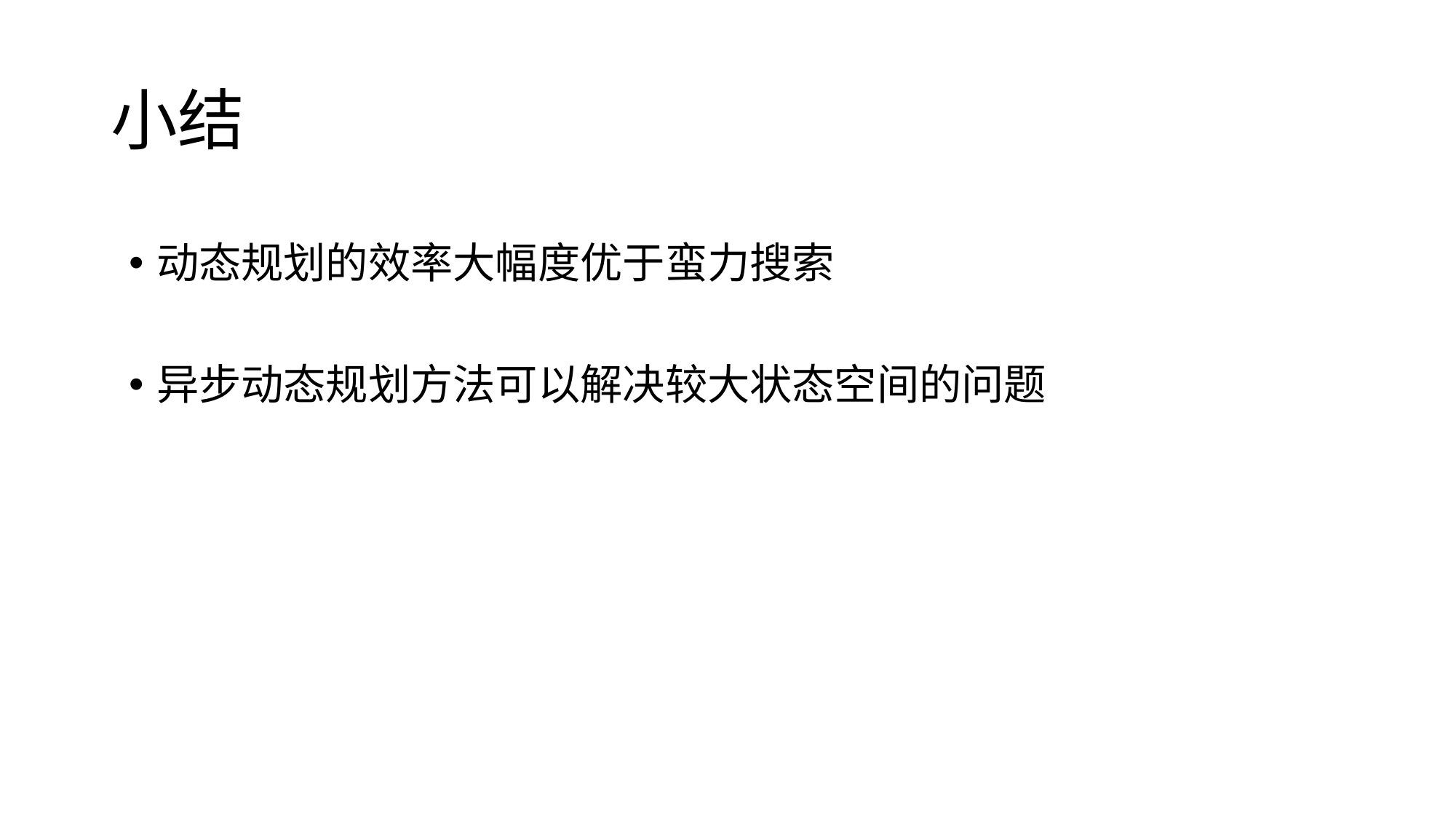

# 小结
动态规划的效率大幅度优于蛮力搜索

异步动态规划方法可以解决较大状态空间的问题